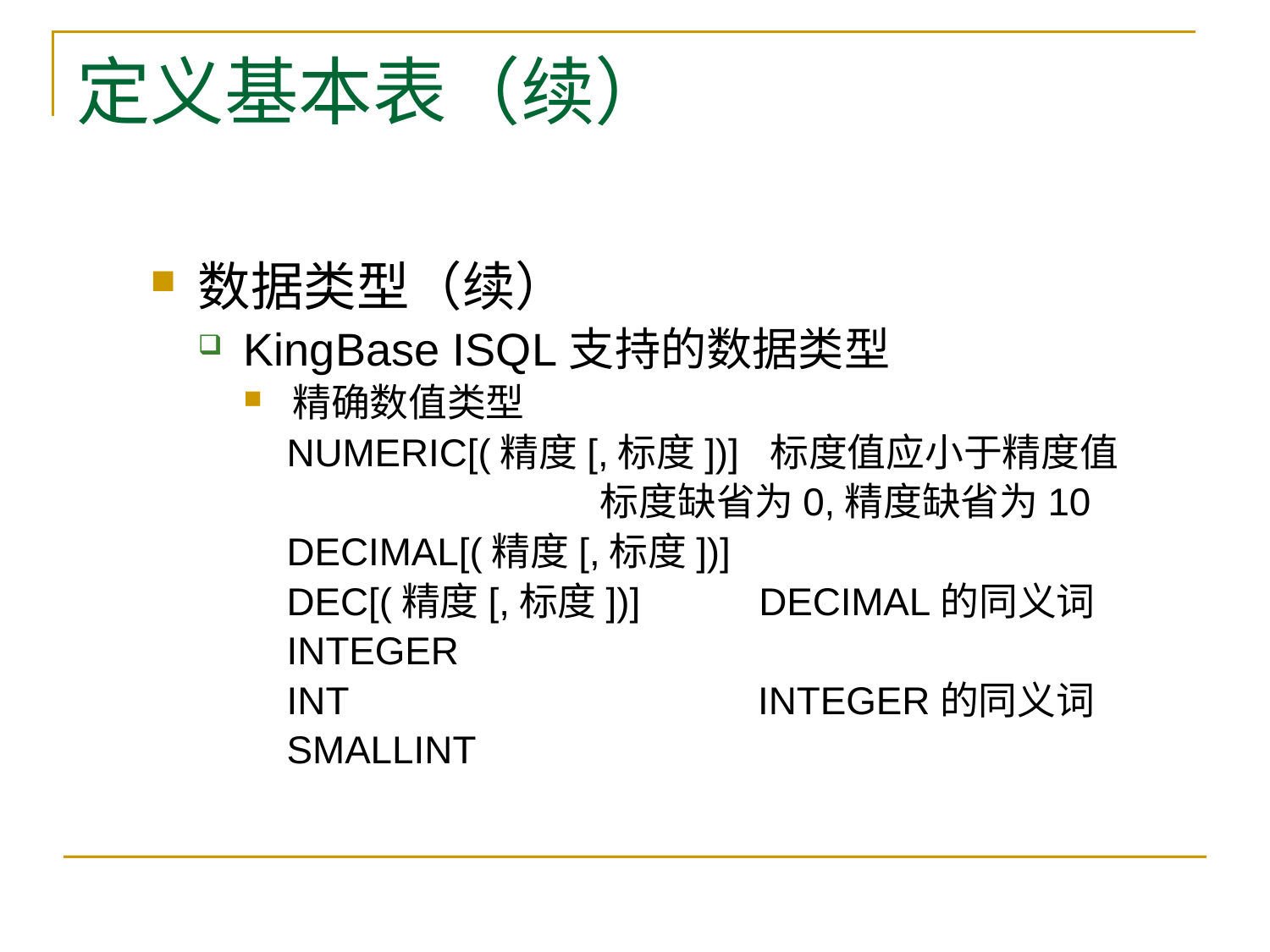

# 定义基本表（续）
数据类型（续）
KingBase ISQL支持的数据类型
精确数值类型
    NUMERIC[(精度[,标度])]  标度值应小于精度值
                                        标度缺省为0,精度缺省为10
    DECIMAL[(精度[,标度])]
    DEC[(精度[,标度])]           DECIMAL的同义词
    INTEGER
    INT                                      INTEGER的同义词
    SMALLINT